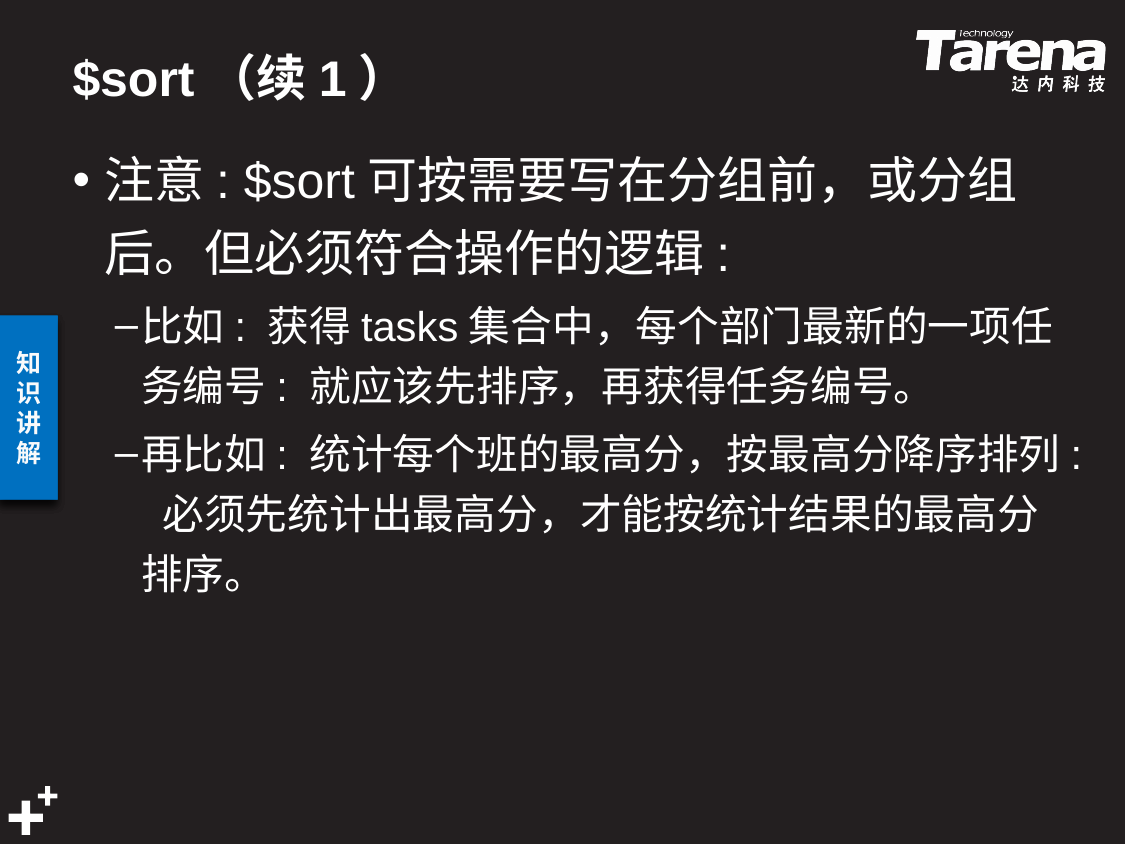

# $sort（续1）
注意: $sort可按需要写在分组前，或分组后。但必须符合操作的逻辑:
比如: 获得tasks集合中，每个部门最新的一项任务编号: 就应该先排序，再获得任务编号。
再比如: 统计每个班的最高分，按最高分降序排列: 必须先统计出最高分，才能按统计结果的最高分排序。